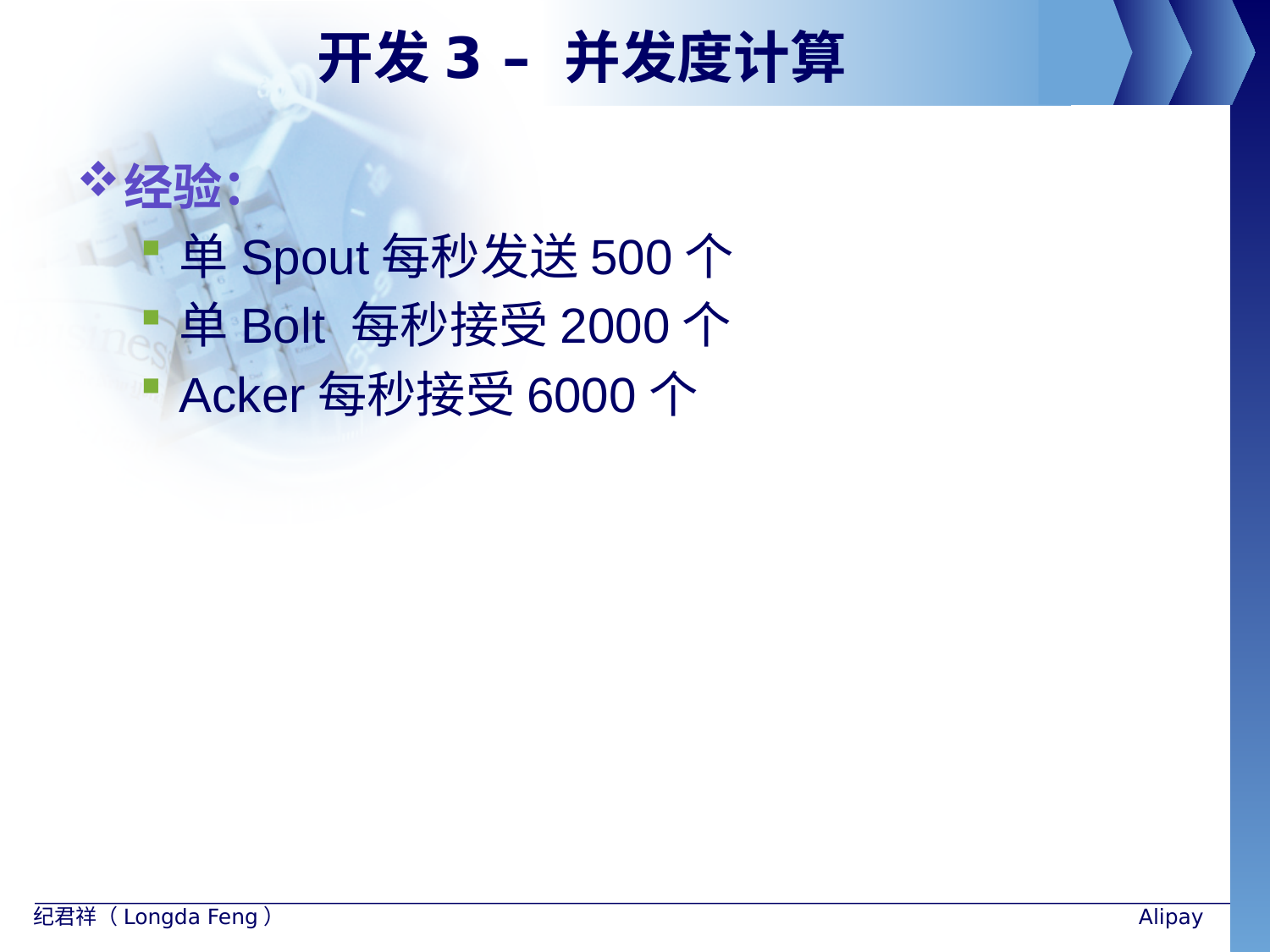

# 开发3 – 并发度计算
经验：
单Spout每秒发送500个
单Bolt 每秒接受2000个
Acker每秒接受6000个
纪君祥（Longda Feng）
Alipay